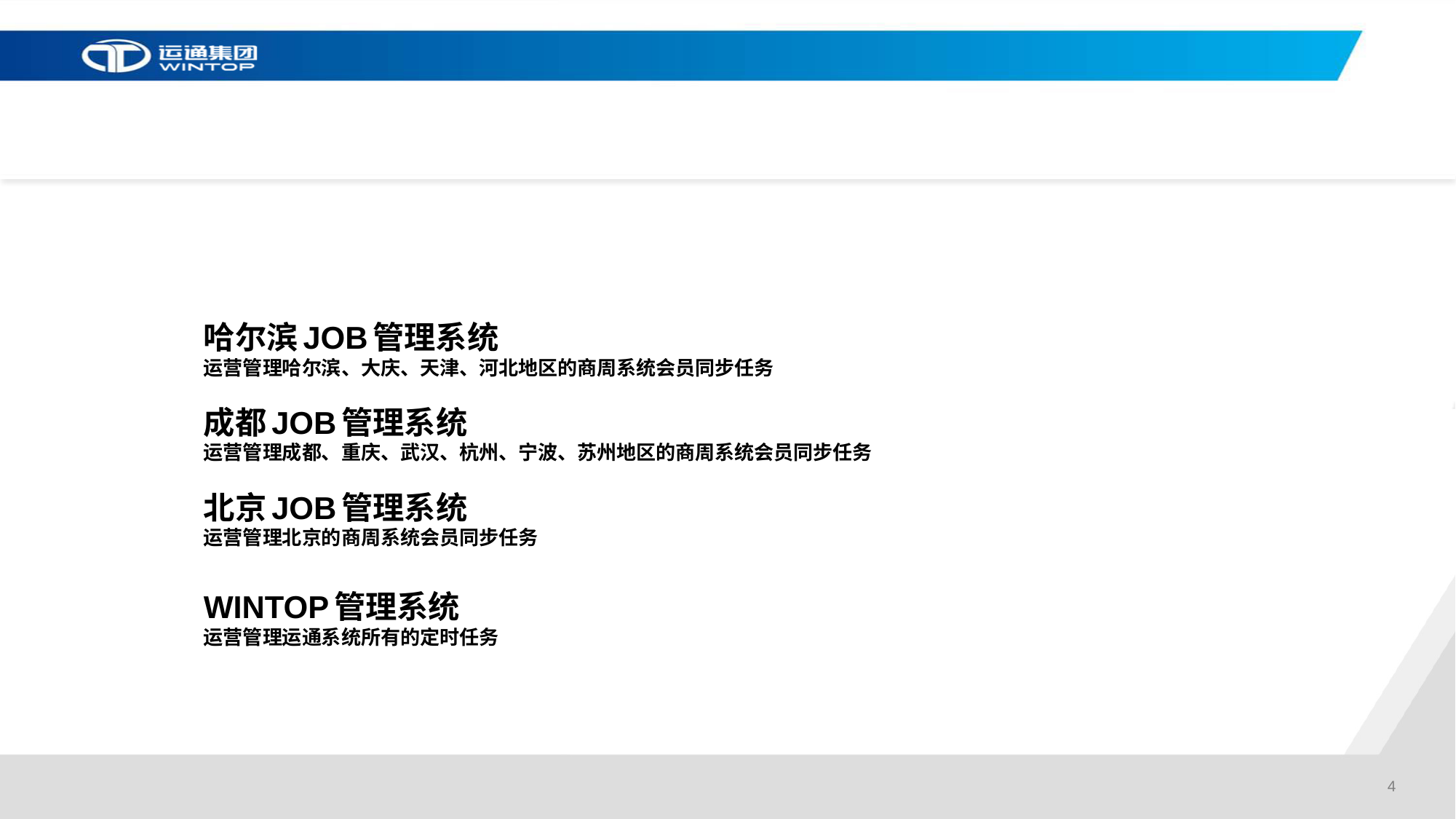

# 哈尔滨JOB管理系统 运营管理哈尔滨、大庆、天津、河北地区的商周系统会员同步任务 成都JOB管理系统 运营管理成都、重庆、武汉、杭州、宁波、苏州地区的商周系统会员同步任务 北京JOB管理系统 运营管理北京的商周系统会员同步任务 WINTOP管理系统 运营管理运通系统所有的定时任务